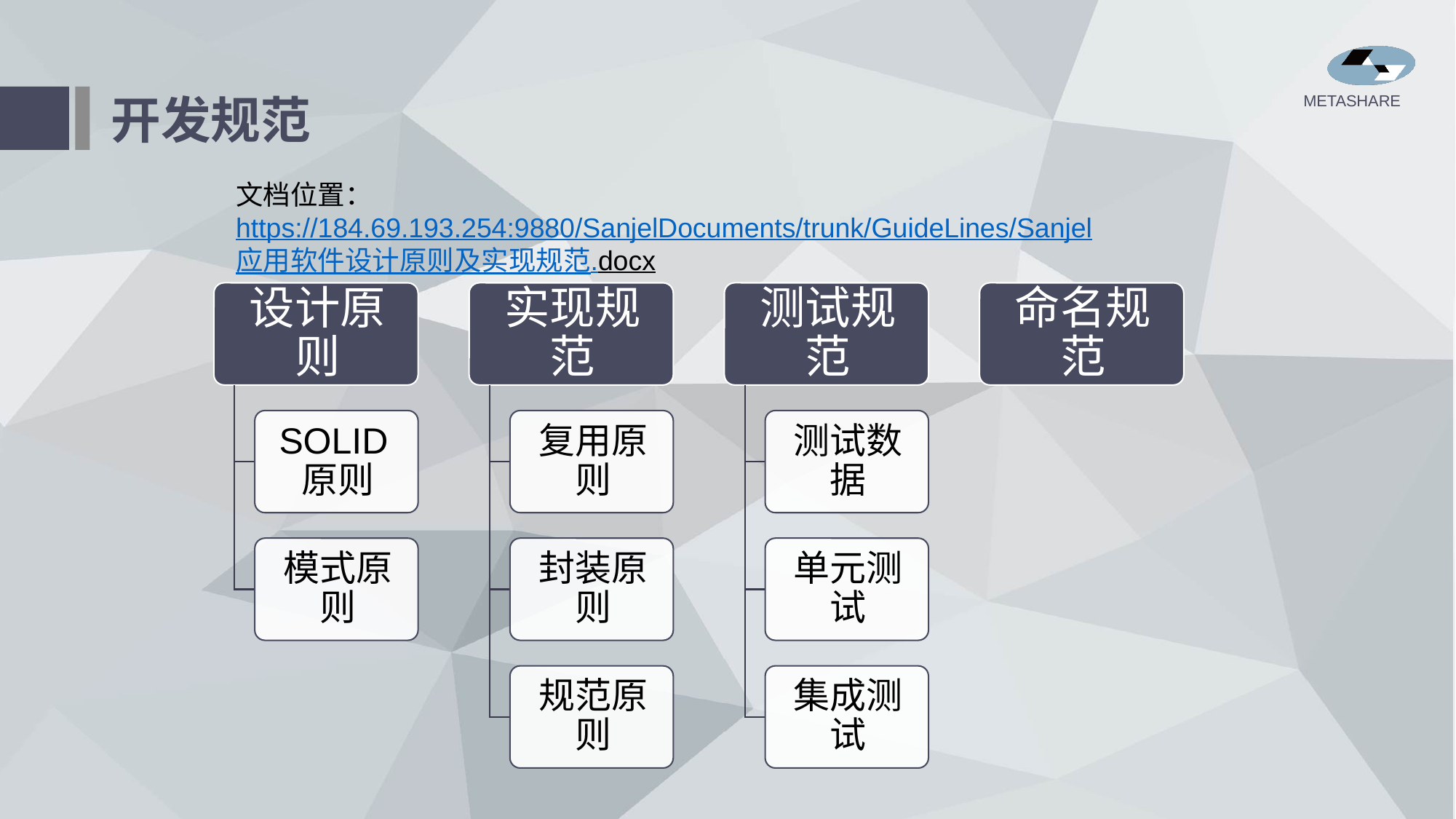

# 开发规范
文档位置：https://184.69.193.254:9880/SanjelDocuments/trunk/GuideLines/Sanjel应用软件设计原则及实现规范.docx
设计原则
SOLID原则
模式原则
实现规范
复用原则
封装原则
规范原则
测试规范
测试数据
单元测试
集成测试
命名规范